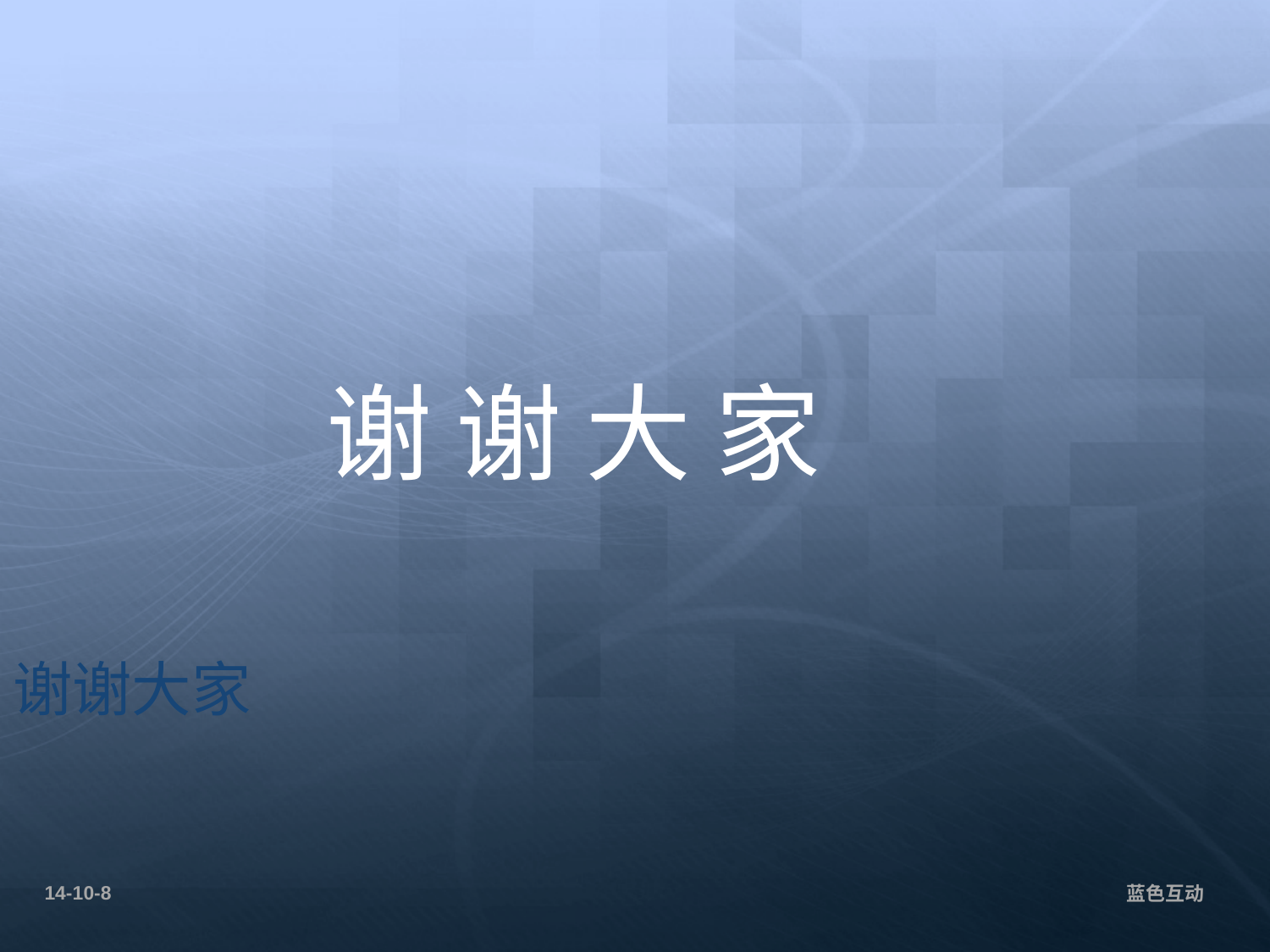

谢 谢 大 家
谢谢大家
14-10-8
蓝色互动